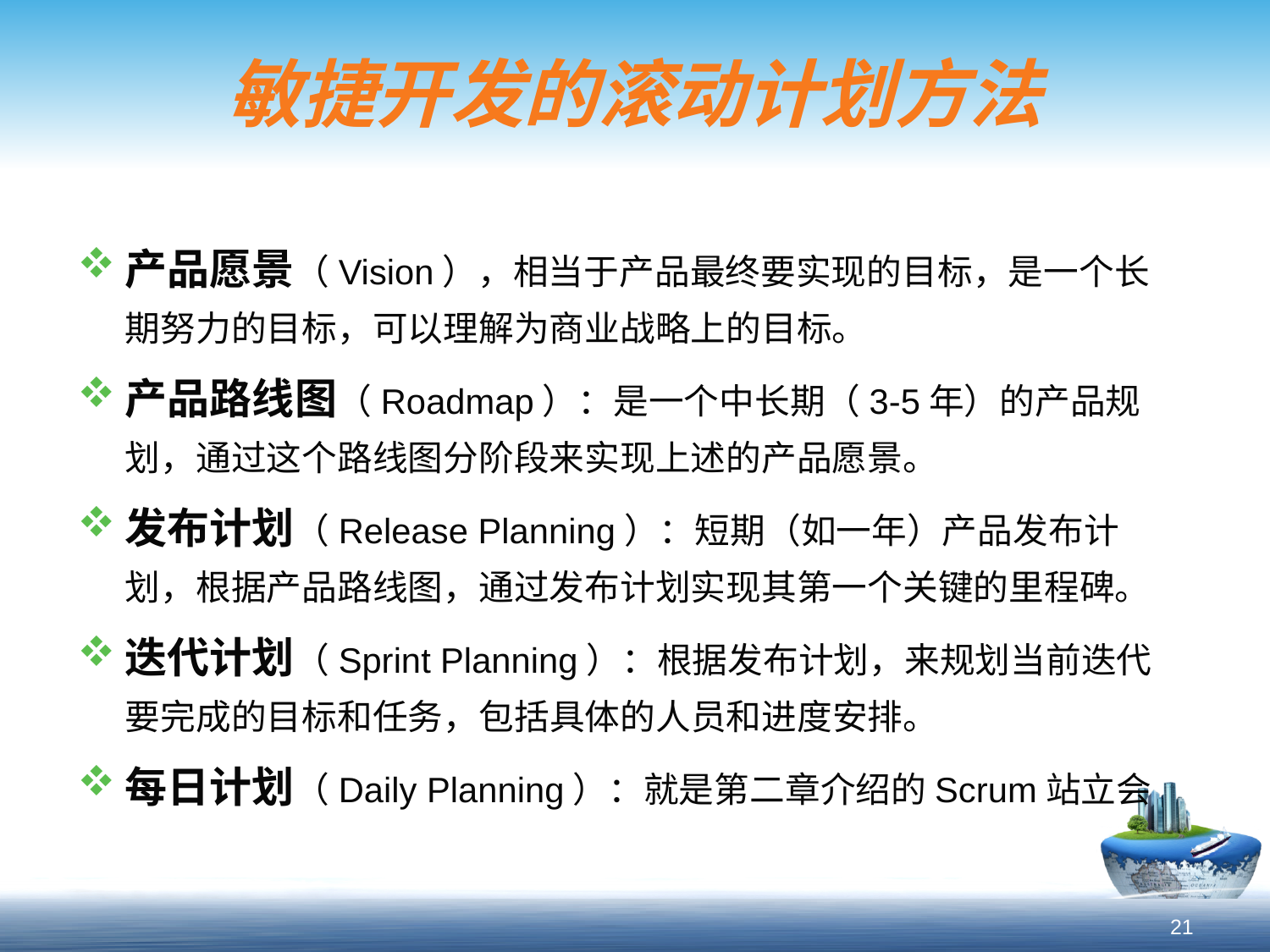

# 敏捷开发的滚动计划方法
产品愿景（Vision），相当于产品最终要实现的目标，是一个长期努力的目标，可以理解为商业战略上的目标。
产品路线图（Roadmap）：是一个中长期（3-5年）的产品规划，通过这个路线图分阶段来实现上述的产品愿景。
发布计划（Release Planning）：短期（如一年）产品发布计划，根据产品路线图，通过发布计划实现其第一个关键的里程碑。
迭代计划（Sprint Planning）：根据发布计划，来规划当前迭代要完成的目标和任务，包括具体的人员和进度安排。
每日计划（Daily Planning）：就是第二章介绍的Scrum站立会
21